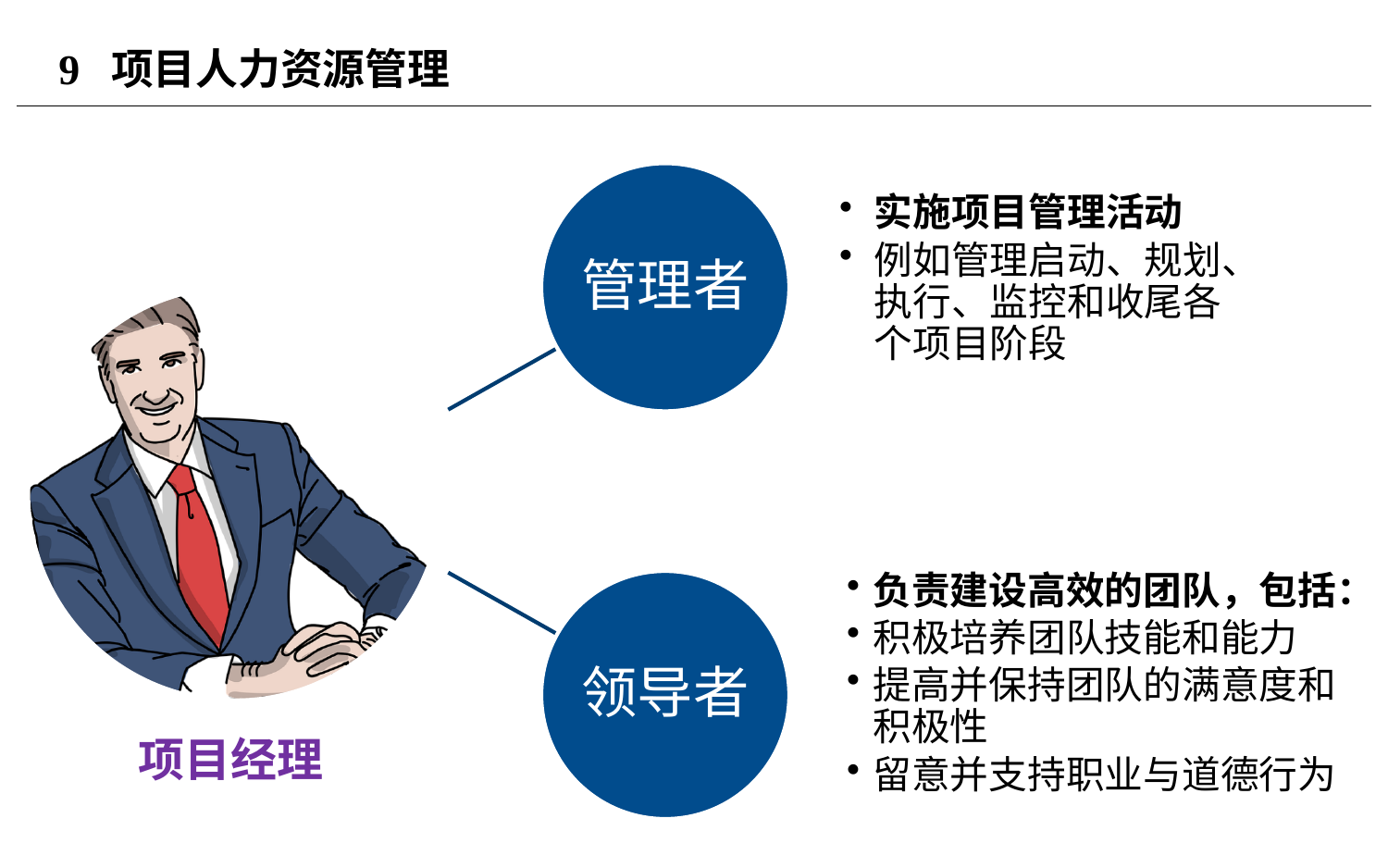

# 9  项目人力资源管理

实施项目管理活动
例如管理启动、规划、执行、监控和收尾各个项目阶段
管理者

负责建设高效的团队，包括：
积极培养团队技能和能力
提高并保持团队的满意度和积极性
留意并支持职业与道德行为
领导者

项目经理